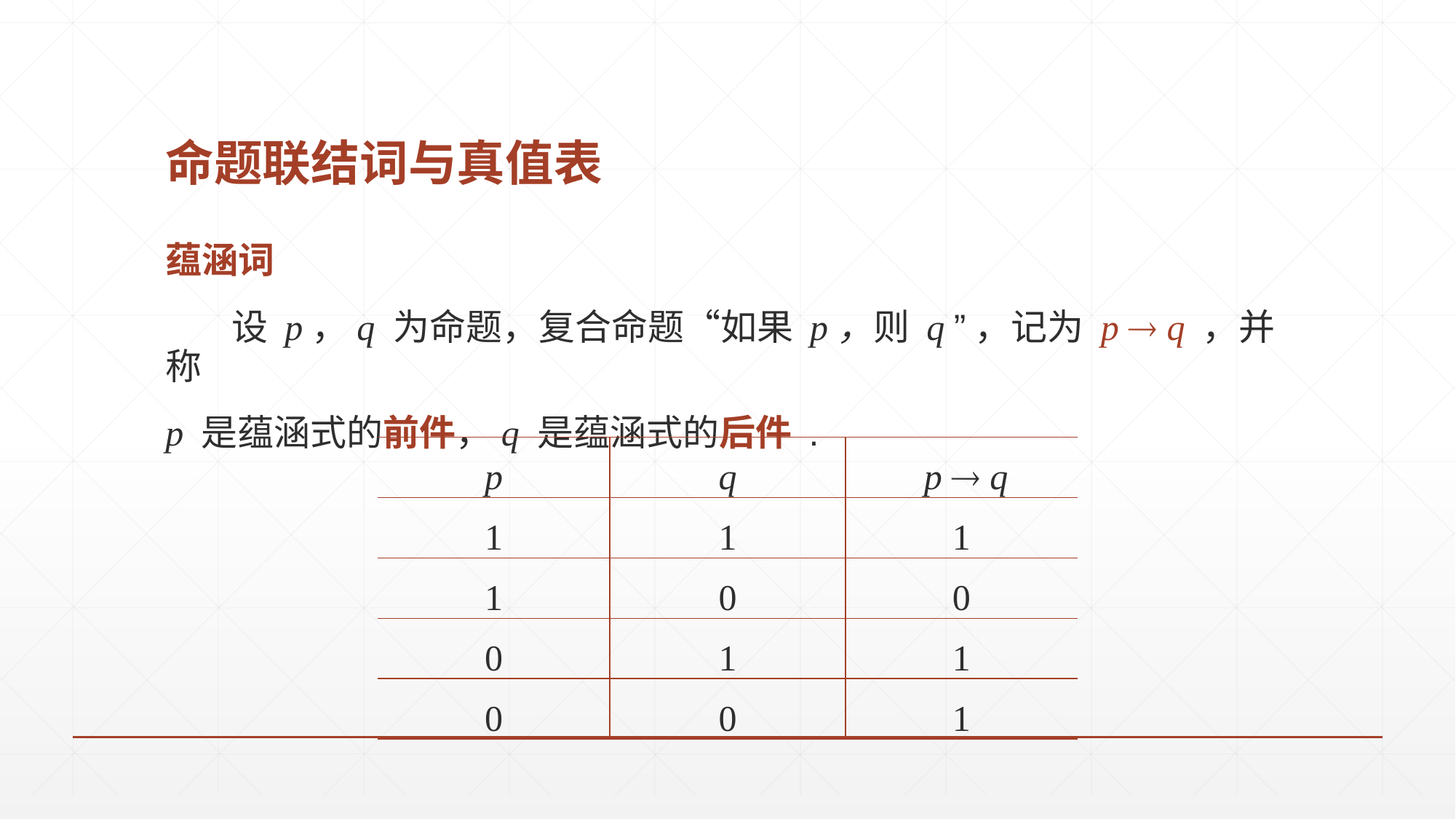

# 命题联结词与真值表
蕴涵词
       设 p，q 为命题，复合命题“如果 p，则 q ”，记为 p → q ，并称
p 是蕴涵式的前件，q 是蕴涵式的后件 .

| p | q | p → q |
| --- | --- | --- |
| 1 | 1 | 1 |
| 1 | 0 | 0 |
| 0 | 1 | 1 |
| 0 | 0 | 1 |